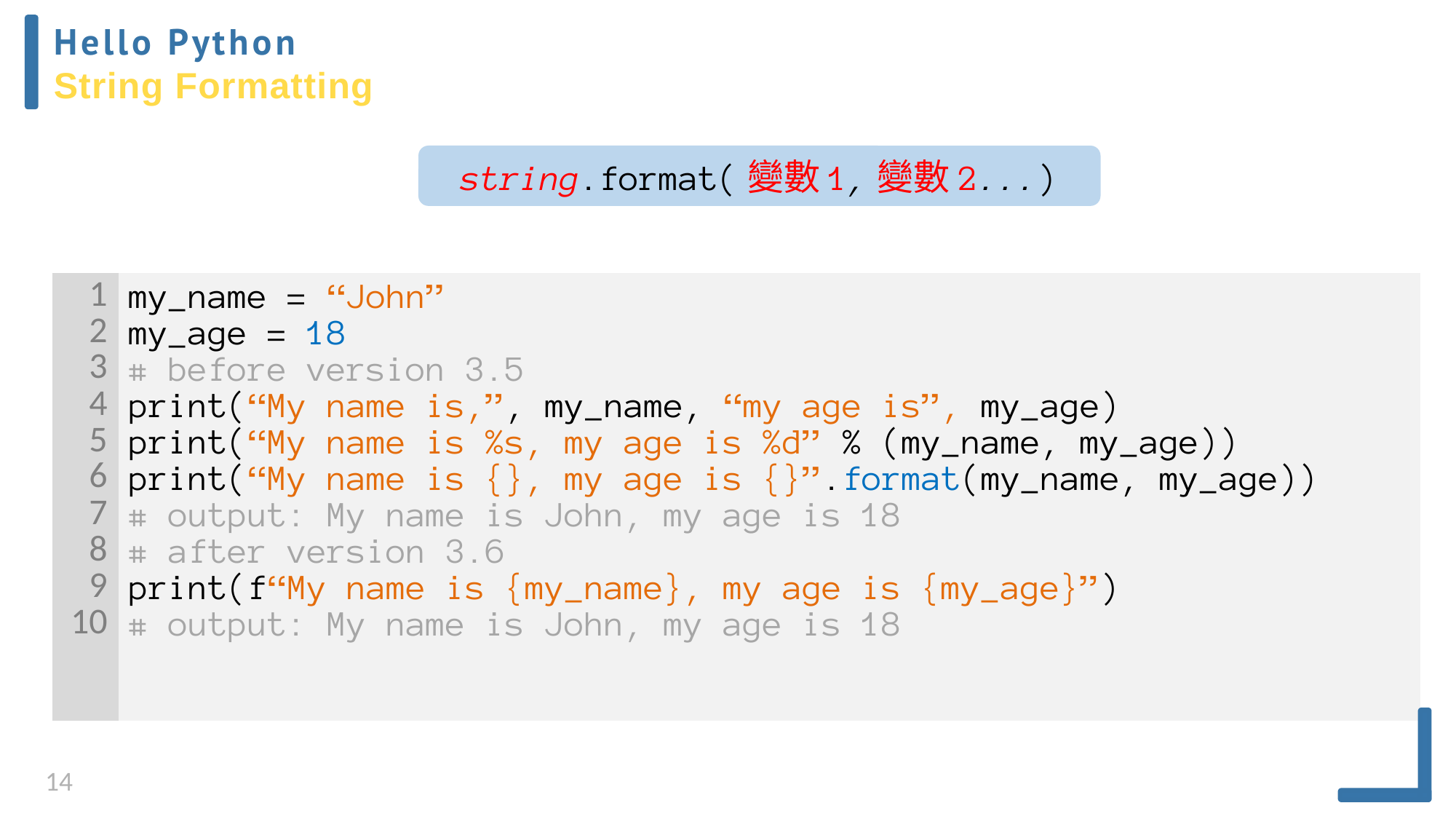

Hello Python
String Formatting
string.format(變數1,變數2...)
| 1 2 3 4 5 6 7 8 9 10 | my\_name = “John” my\_age = 18 # before version 3.5 print(“My name is,”, my\_name, “my age is”, my\_age) print(“My name is %s, my age is %d” % (my\_name, my\_age)) print(“My name is {}, my age is {}”.format(my\_name, my\_age)) # output: My name is John, my age is 18 # after version 3.6 print(f“My name is {my\_name}, my age is {my\_age}”) # output: My name is John, my age is 18 |
| --- | --- |

14